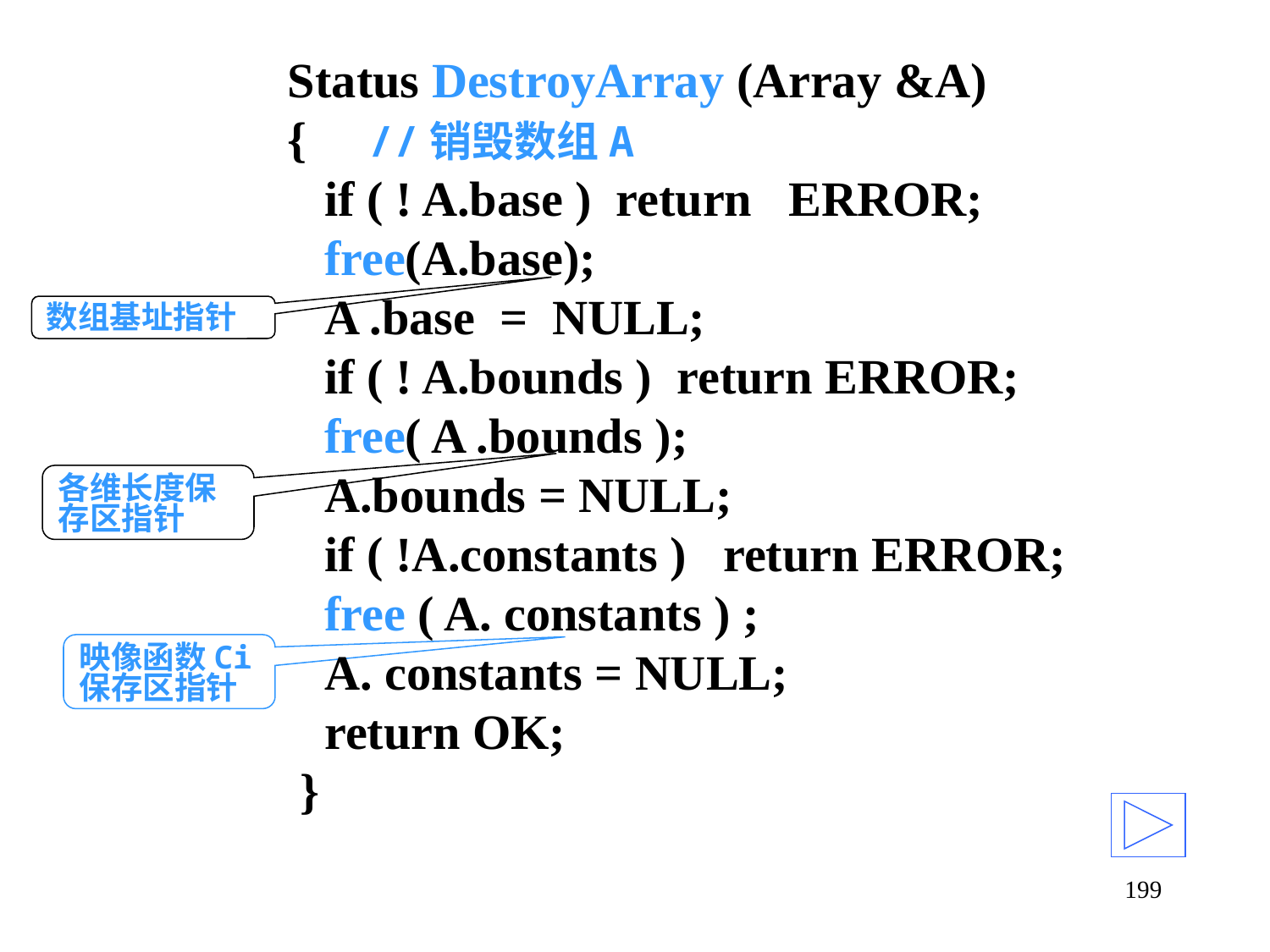

Status DestroyArray (Array &A)
{     //销毁数组A
   if ( ! A.base )  return   ERROR;
   free(A.base);
   A .base  =  NULL;
   if ( ! A.bounds )  return ERROR;
   free( A .bounds );
   A.bounds = NULL;
   if ( !A.constants )   return ERROR;
   free ( A. constants ) ;
   A. constants = NULL;
   return OK;
 }
数组基址指针
各维长度保存区指针
映像函数Ci保存区指针

199